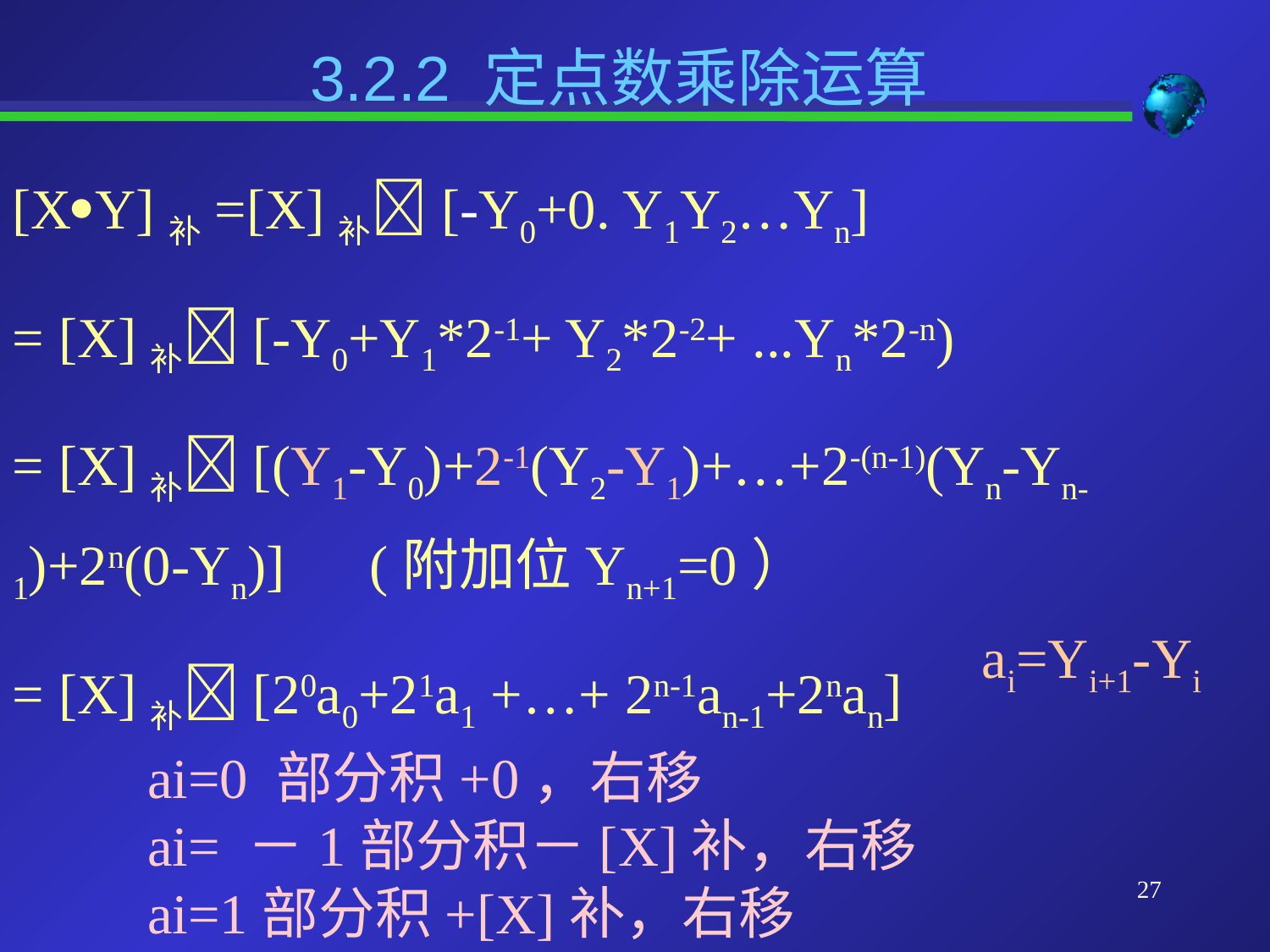

3.2.2 定点数乘除运算
[X•Y]补=[X]补•[-Y0+0. Y1Y2…Yn]
= [X]补•[-Y0+Y1*2-1+ Y2*2-2+ ...Yn*2-n)
= [X]补•[(Y1-Y0)+2-1(Y2-Y1)+…+2-(n-1)(Yn-Yn-1)+2n(0-Yn)]      (附加位Yn+1=0）
= [X]补•[20a0+21a1 +…+ 2n-1an-1+2nan]
ai=Yi+1-Yi
ai=0 部分积+0，右移
ai= －1部分积－[X]补，右移
ai=1部分积+[X]补，右移
27